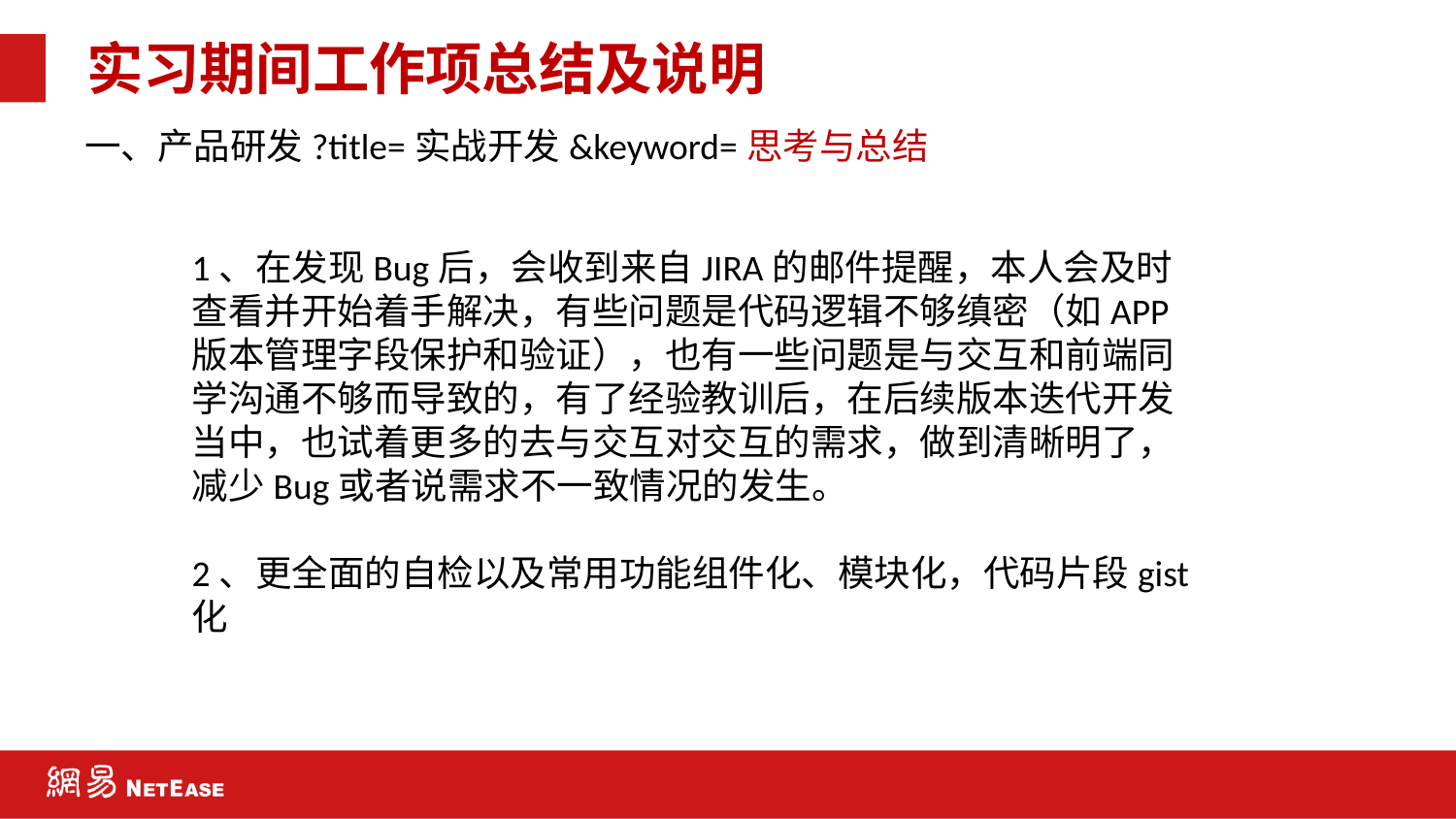

# 实习期间工作项总结及说明
一、产品研发?title=实战开发&keyword=思考与总结
1、在发现Bug后，会收到来自JIRA的邮件提醒，本人会及时查看并开始着手解决，有些问题是代码逻辑不够缜密（如APP版本管理字段保护和验证），也有一些问题是与交互和前端同学沟通不够而导致的，有了经验教训后，在后续版本迭代开发当中，也试着更多的去与交互对交互的需求，做到清晰明了，减少Bug或者说需求不一致情况的发生。

2、更全面的自检以及常用功能组件化、模块化，代码片段gist化